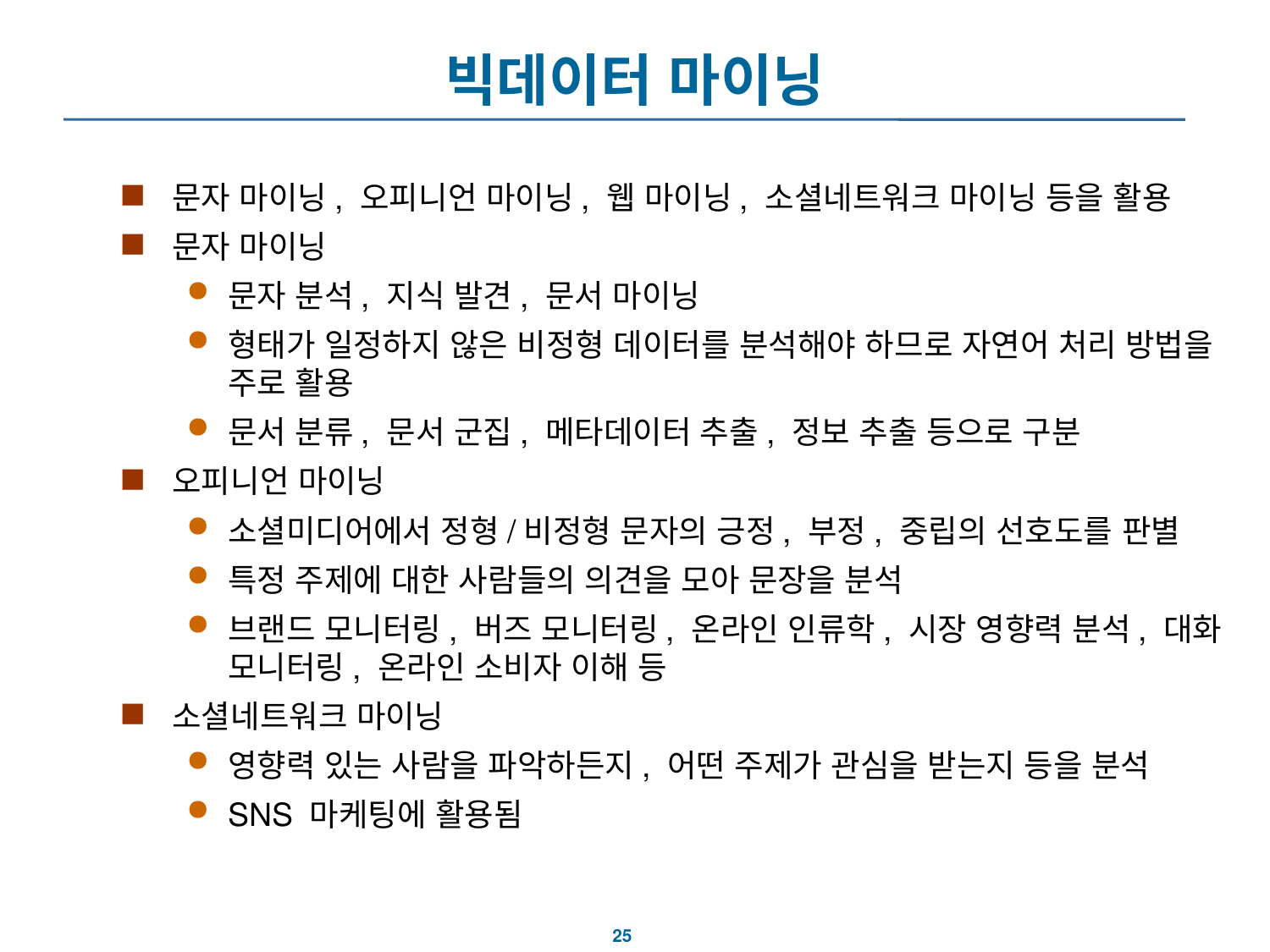

# 빅데이터 마이닝
문자 마이닝, 오피니언 마이닝, 웹 마이닝, 소셜네트워크 마이닝 등을 활용
문자 마이닝
문자 분석, 지식 발견, 문서 마이닝
형태가 일정하지 않은 비정형 데이터를 분석해야 하므로 자연어 처리 방법을 주로 활용
문서 분류, 문서 군집, 메타데이터 추출, 정보 추출 등으로 구분
오피니언 마이닝
소셜미디어에서 정형/비정형 문자의 긍정, 부정, 중립의 선호도를 판별
특정 주제에 대한 사람들의 의견을 모아 문장을 분석
브랜드 모니터링, 버즈 모니터링, 온라인 인류학, 시장 영향력 분석, 대화 모니터링, 온라인 소비자 이해 등
소셜네트워크 마이닝
영향력 있는 사람을 파악하든지, 어떤 주제가 관심을 받는지 등을 분석
SNS 마케팅에 활용됨